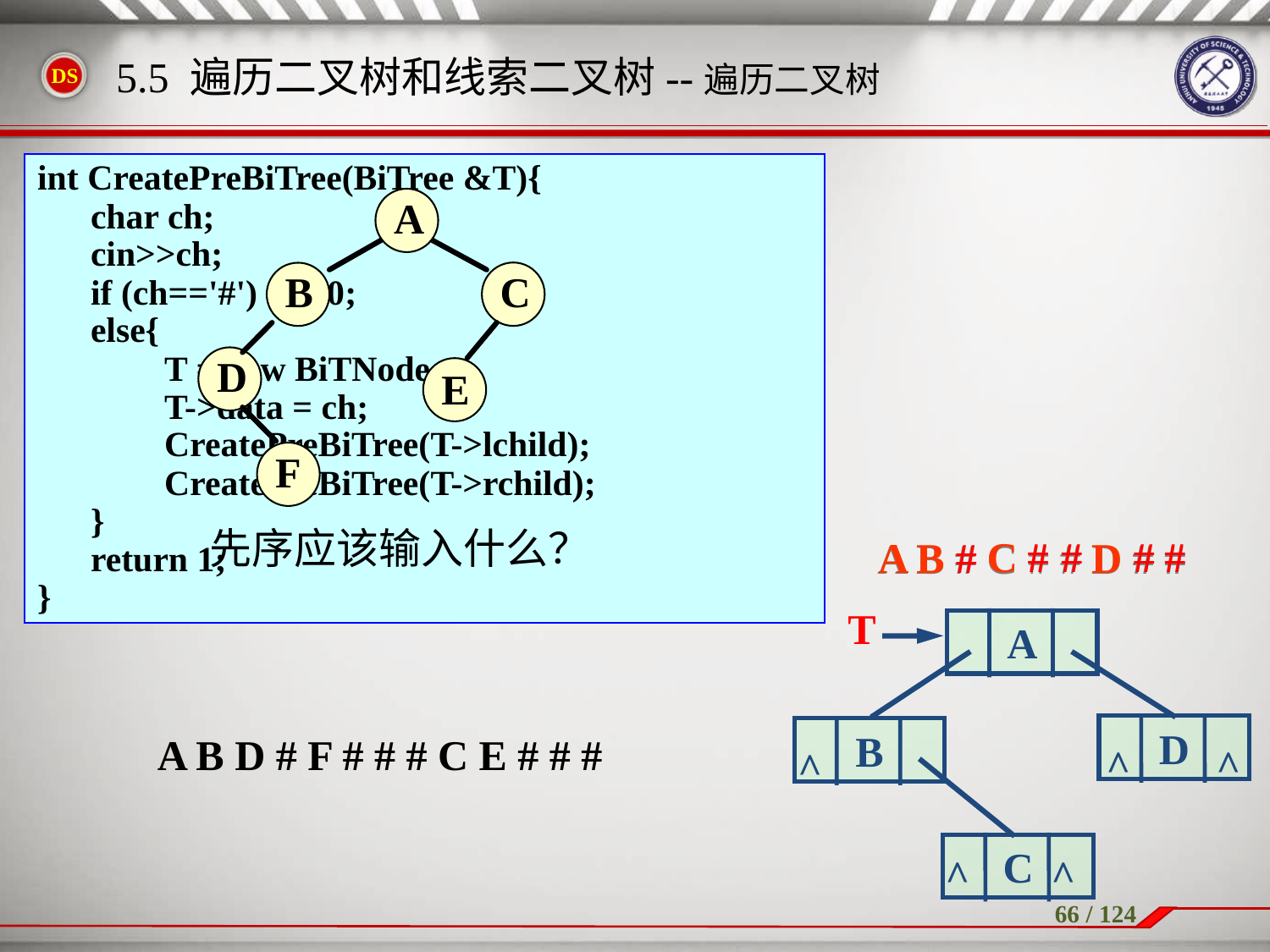

5.5 遍历二叉树和线索二叉树--遍历二叉树
int CreatePreBiTree(BiTree &T){
      char ch;
      cin>>ch;
      if (ch=='#')   T=0;
      else{
            	T = new BiTNode;
	T->data = ch;
            	CreatePreBiTree(T->lchild);
            	CreatePreBiTree(T->rchild);
      }
      return 1;
}
 A

 B

 C

 D

 E

 F

A B # C # # D # #
先序应该输入什么？
C
A
B
D
#
#
#
#
#
T
A

D

B

A B D # F # # # C E # # #
^
^
^

C

^
^